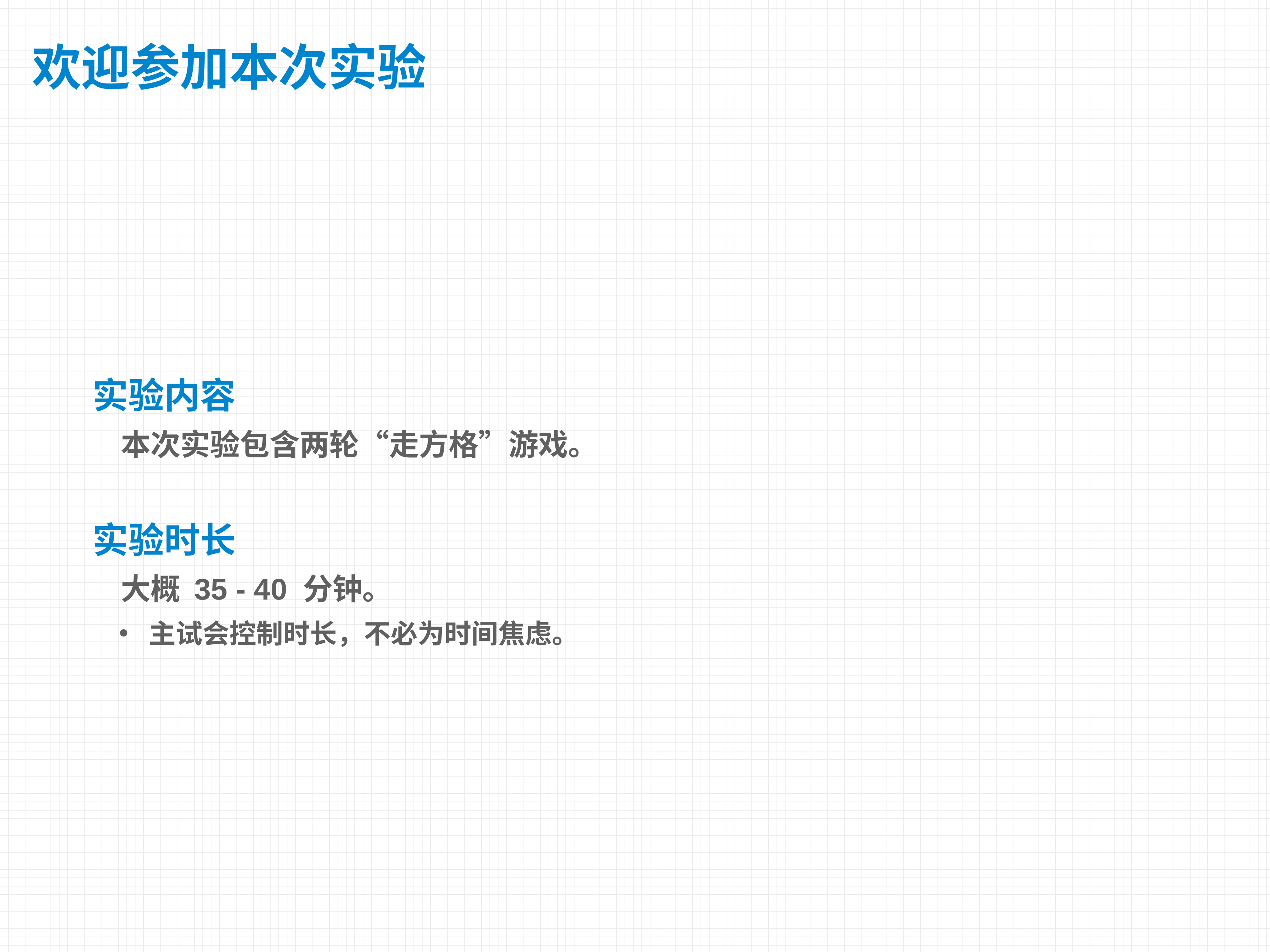

# 欢迎参加本次实验
实验内容
本次实验包含两轮“走方格”游戏。

实验时长
大概 35 - 40 分钟。
主试会控制时长，不必为时间焦虑。